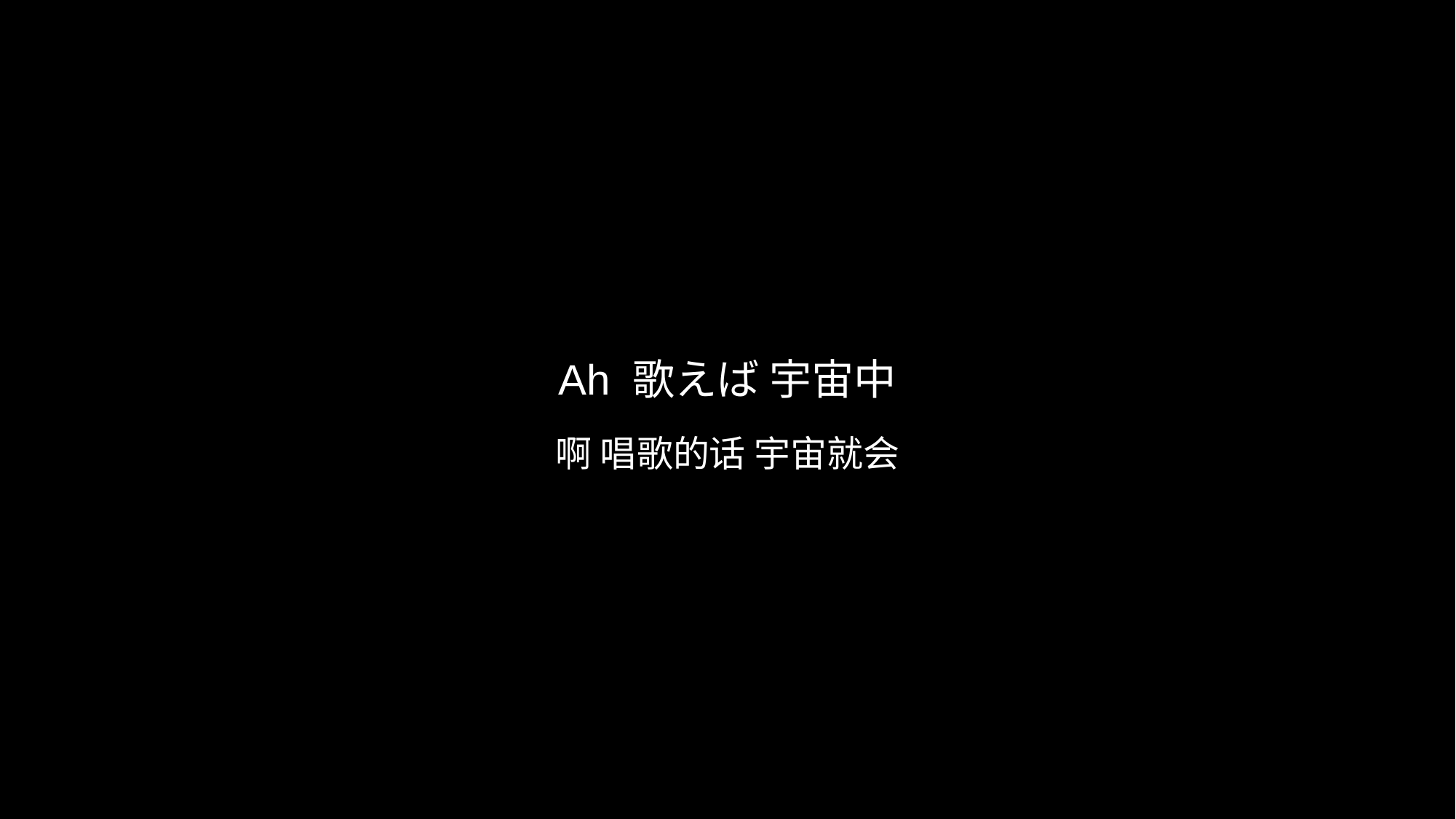

# Ah 歌えば 宇宙中
啊 唱歌的话 宇宙就会